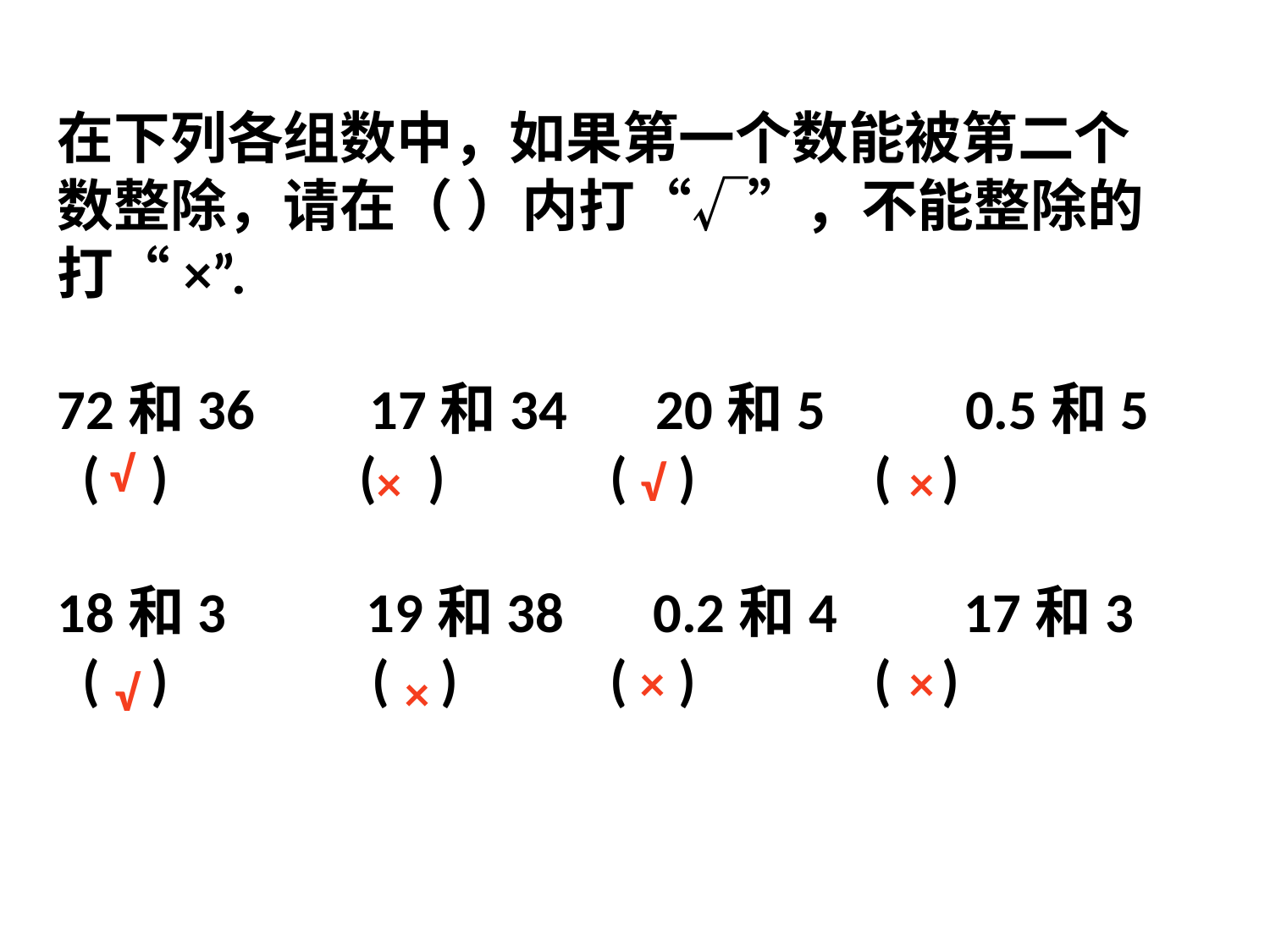

在下列各组数中，如果第一个数能被第二个数整除，请在（ ）内打“√”，不能整除的打“×”.

72和36         17和34       20和5           0.5和5
  (    )               (    )             (    )              (    )

18和3           19和38       0.2和4          17和3
  (    )                (    )            (    )              (    )
√
×
√
×
×
×
√
×